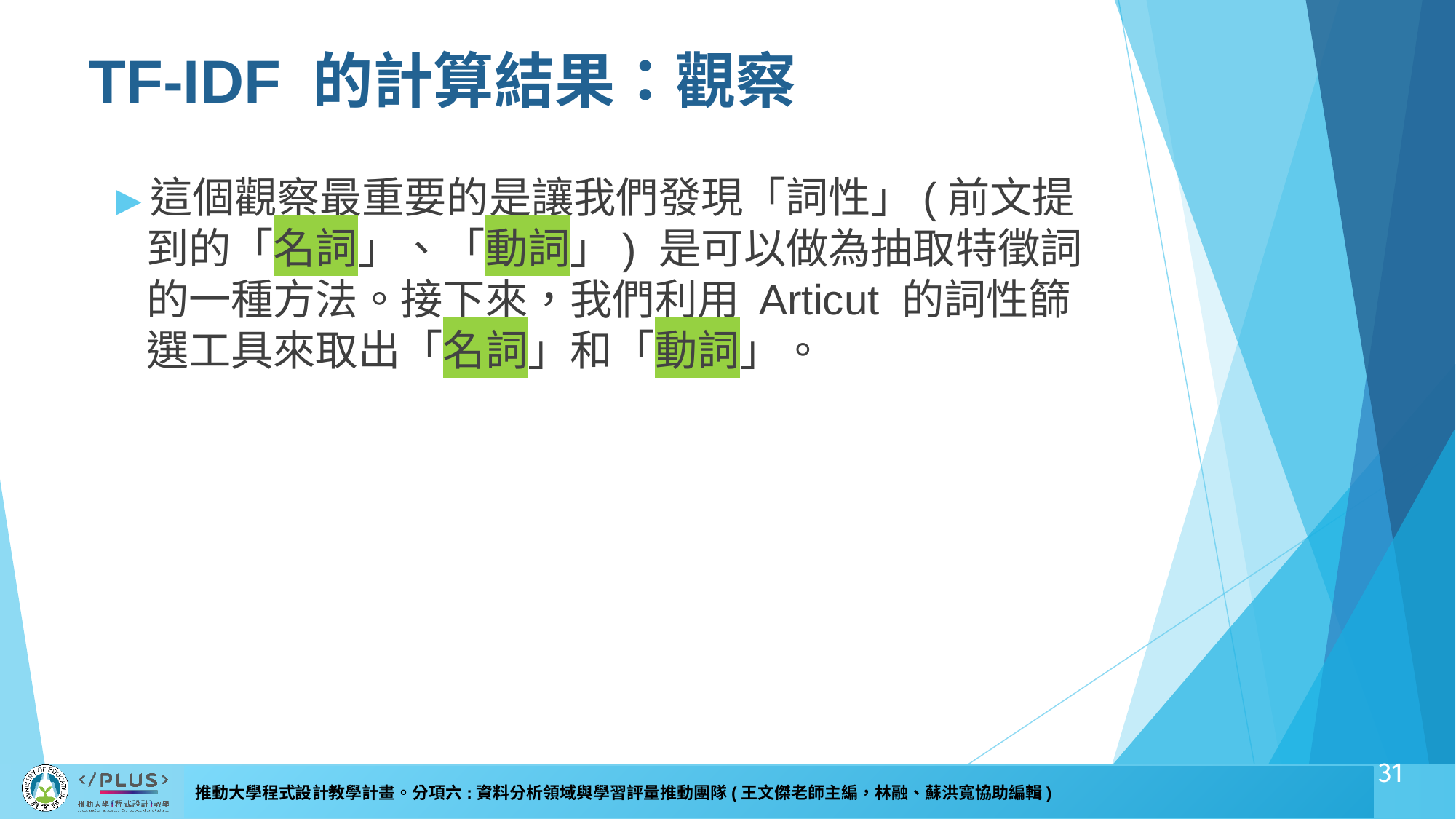

# TF-IDF 的計算結果：觀察
這個觀察最重要的是讓我們發現「詞性」(前文提到的「名詞」、「動詞」) 是可以做為抽取特徵詞的一種方法。接下來，我們利用 Articut 的詞性篩選工具來取出「名詞」和「動詞」。

31
推動大學程式設計教學計畫。分項六:資料分析領域與學習評量推動團隊(王文傑老師主編，林融、蘇洪寬協助編輯)